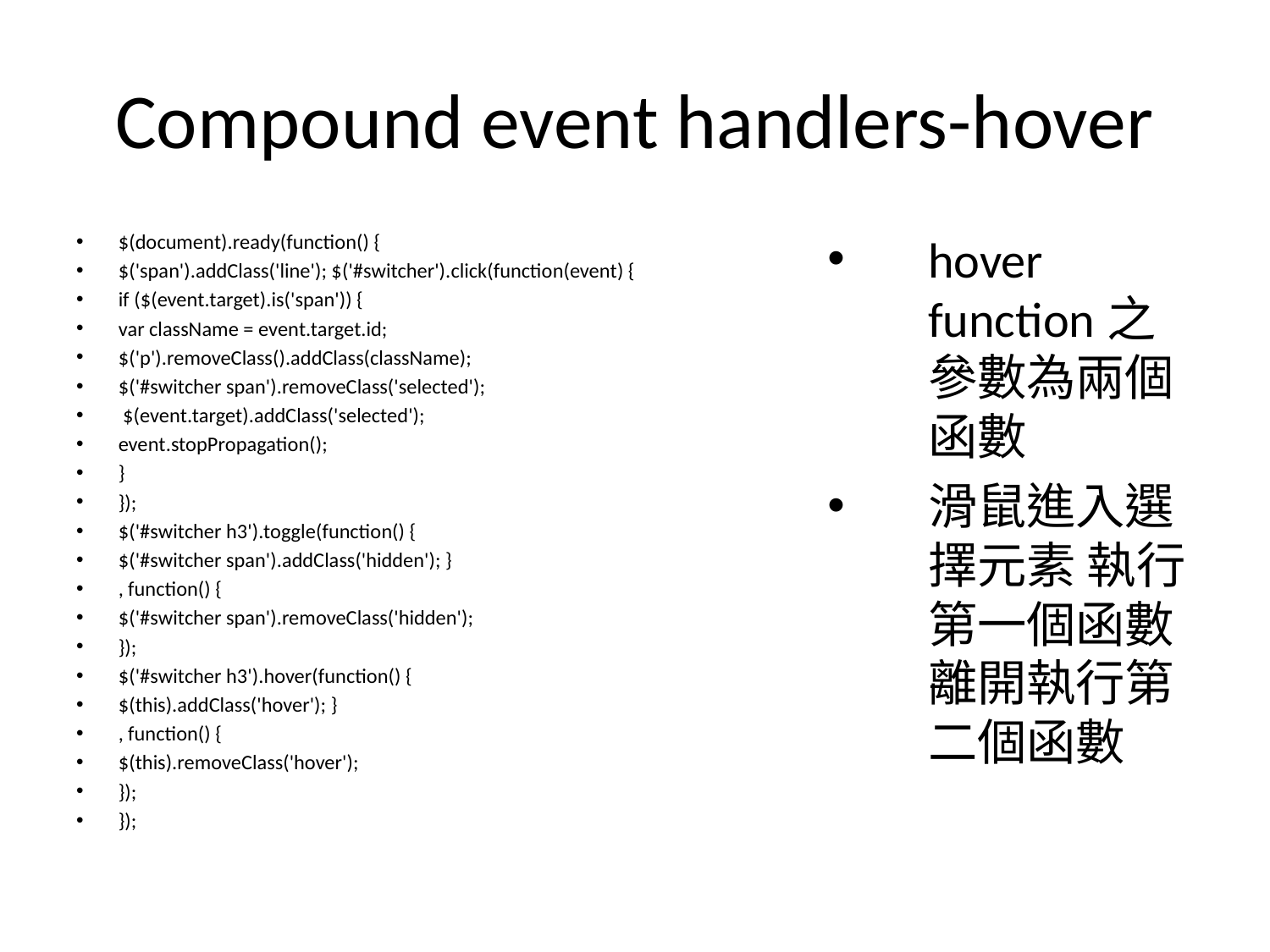

# Compound event handlers-hover
$(document).ready(function() {
$('span').addClass('line'); $('#switcher').click(function(event) {
if ($(event.target).is('span')) {
var className = event.target.id;
$('p').removeClass().addClass(className);
$('#switcher span').removeClass('selected');
 $(event.target).addClass('selected');
event.stopPropagation();
}
});
$('#switcher h3').toggle(function() {
$('#switcher span').addClass('hidden'); }
, function() {
$('#switcher span').removeClass('hidden');
});
$('#switcher h3').hover(function() {
$(this).addClass('hover'); }
, function() {
$(this).removeClass('hover');
});
});
hover function之參數為兩個函數
滑鼠進入選擇元素 執行第一個函數 離開執行第二個函數